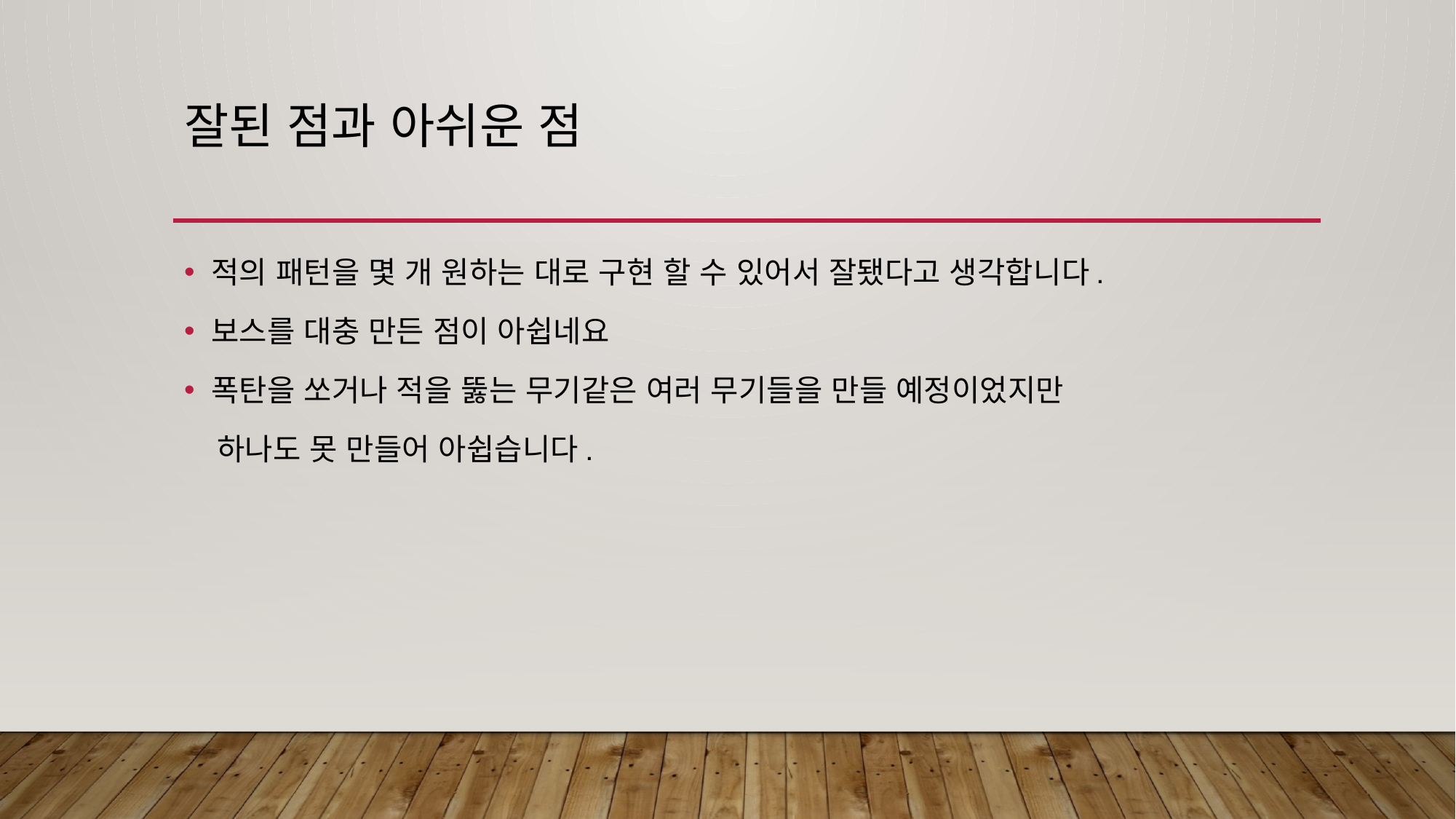

# 잘된 점과 아쉬운 점
적의 패턴을 몇 개 원하는 대로 구현 할 수 있어서 잘됐다고 생각합니다.
보스를 대충 만든 점이 아쉽네요
폭탄을 쏘거나 적을 뚫는 무기같은 여러 무기들을 만들 예정이었지만
   하나도 못 만들어 아쉽습니다.